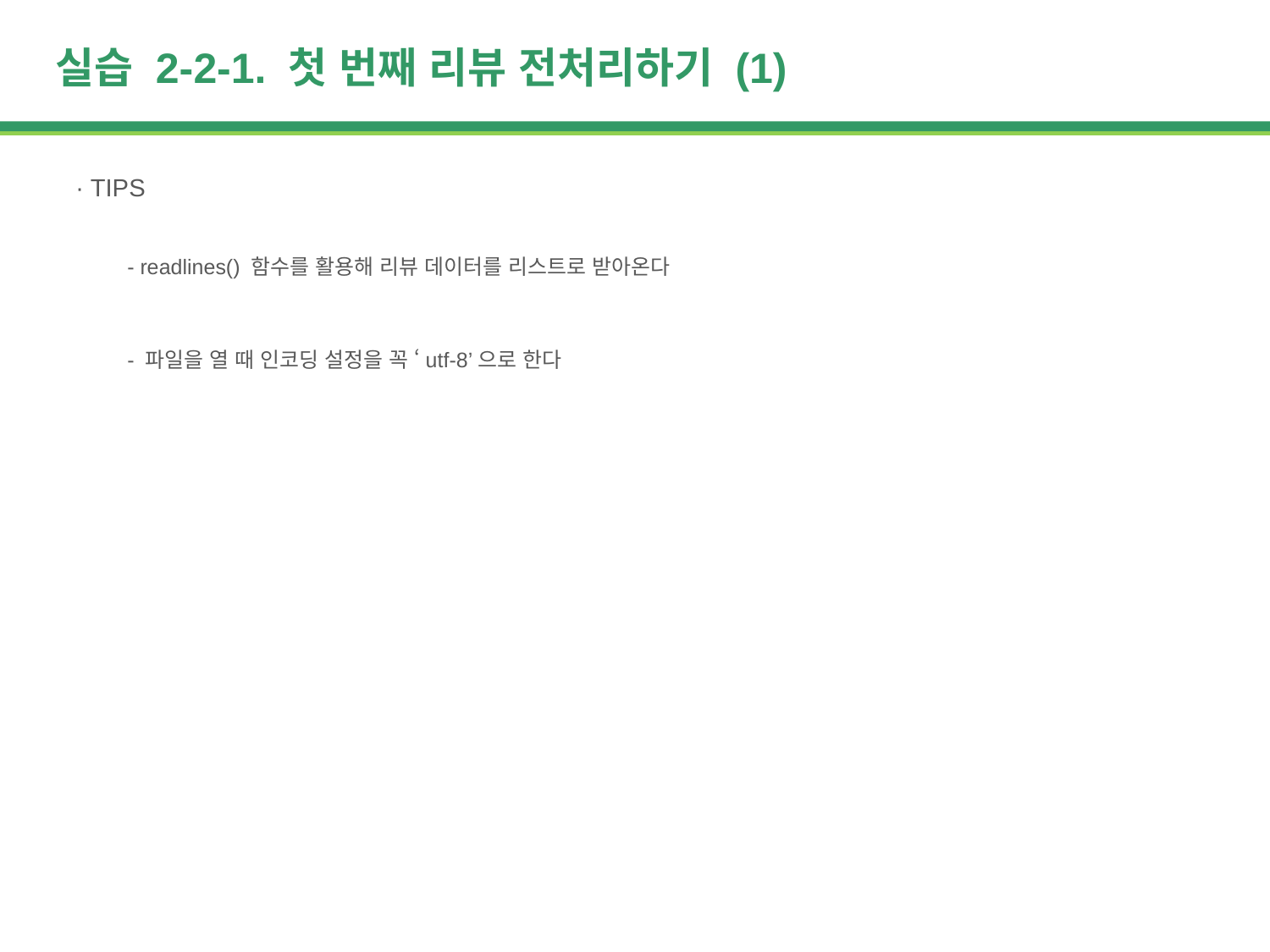

실습 2-2-1. 첫 번째 리뷰 전처리하기 (1)

∙ TIPS
- readlines() 함수를 활용해 리뷰 데이터를 리스트로 받아온다
- 파일을 열 때 인코딩 설정을 꼭 ‘utf-8’으로 한다